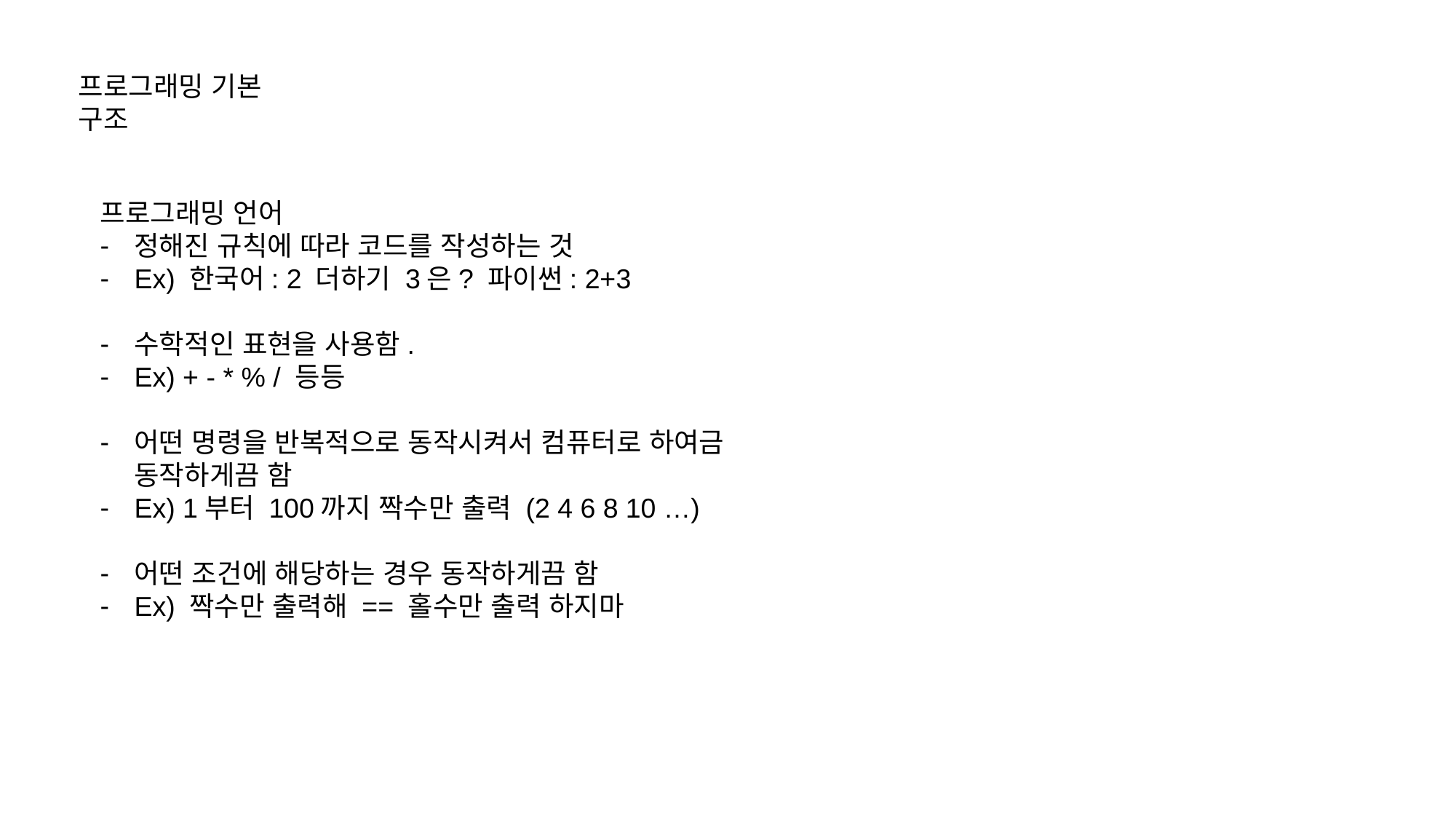

프로그래밍 기본 구조
프로그래밍 언어
정해진 규칙에 따라 코드를 작성하는 것
Ex) 한국어: 2 더하기 3은? 파이썬: 2+3

수학적인 표현을 사용함.
Ex) + - * % / 등등

어떤 명령을 반복적으로 동작시켜서 컴퓨터로 하여금 동작하게끔 함
Ex) 1부터 100까지 짝수만 출력 (2 4 6 8 10 …)

어떤 조건에 해당하는 경우 동작하게끔 함
Ex) 짝수만 출력해 == 홀수만 출력 하지마